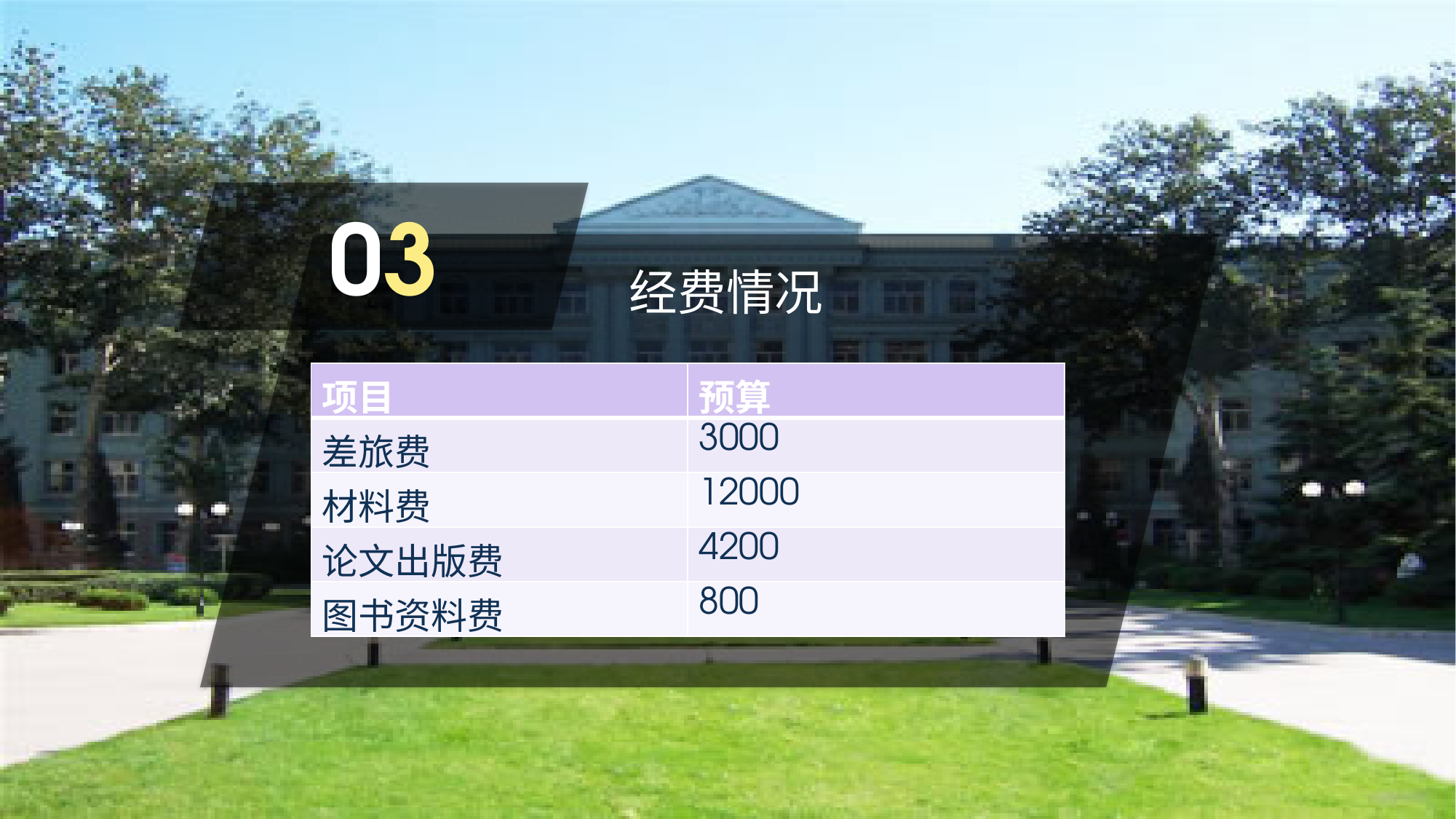

03

经费情况
| 项目 | 预算 |
| --- | --- |
| 差旅费 | 3000 |
| 材料费 | 12000 |
| 论文出版费 | 4200 |
| 图书资料费 | 800 |